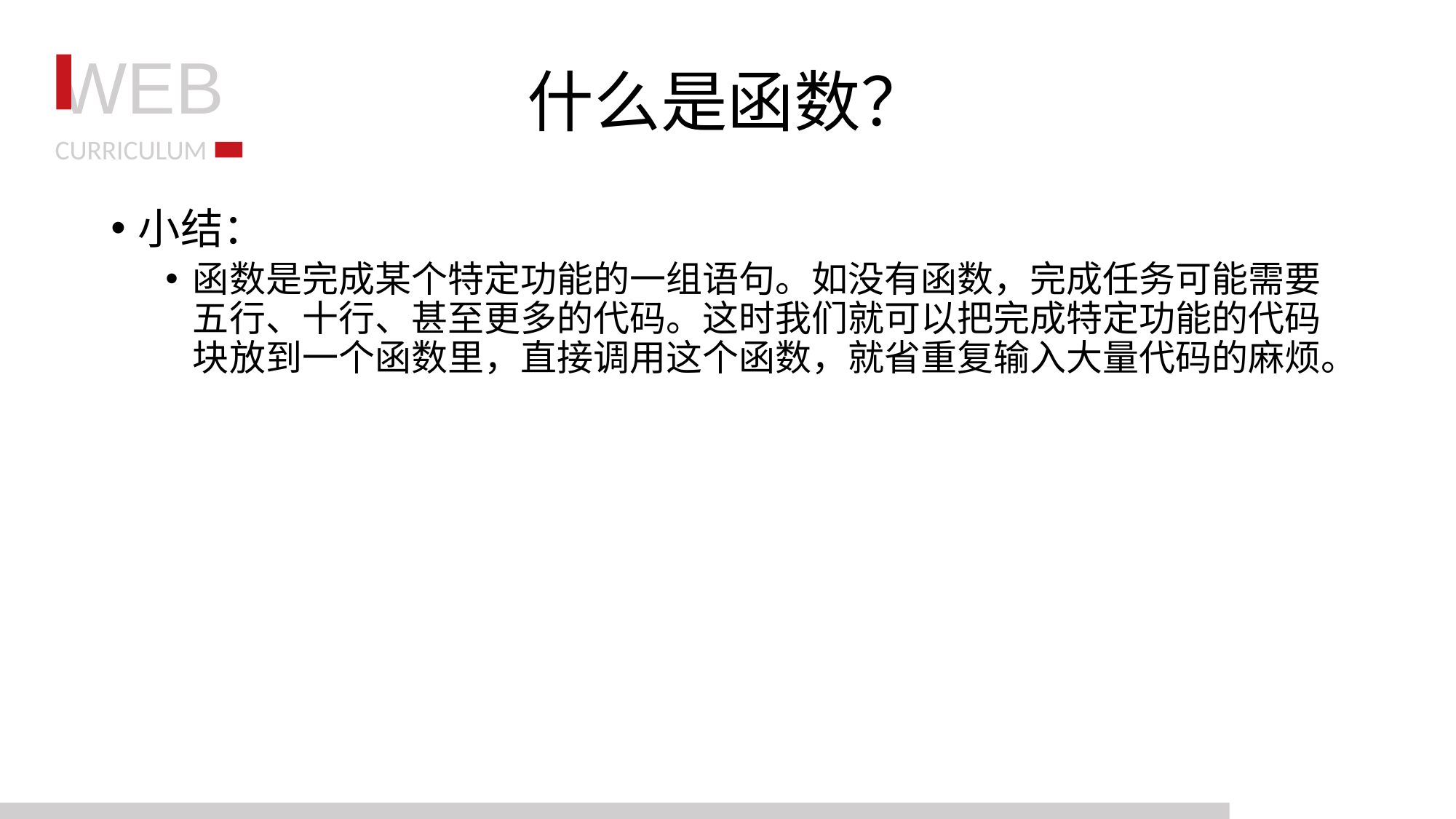

# 什么是函数？
小结：
函数是完成某个特定功能的一组语句。如没有函数，完成任务可能需要五行、十行、甚至更多的代码。这时我们就可以把完成特定功能的代码块放到一个函数里，直接调用这个函数，就省重复输入大量代码的麻烦。